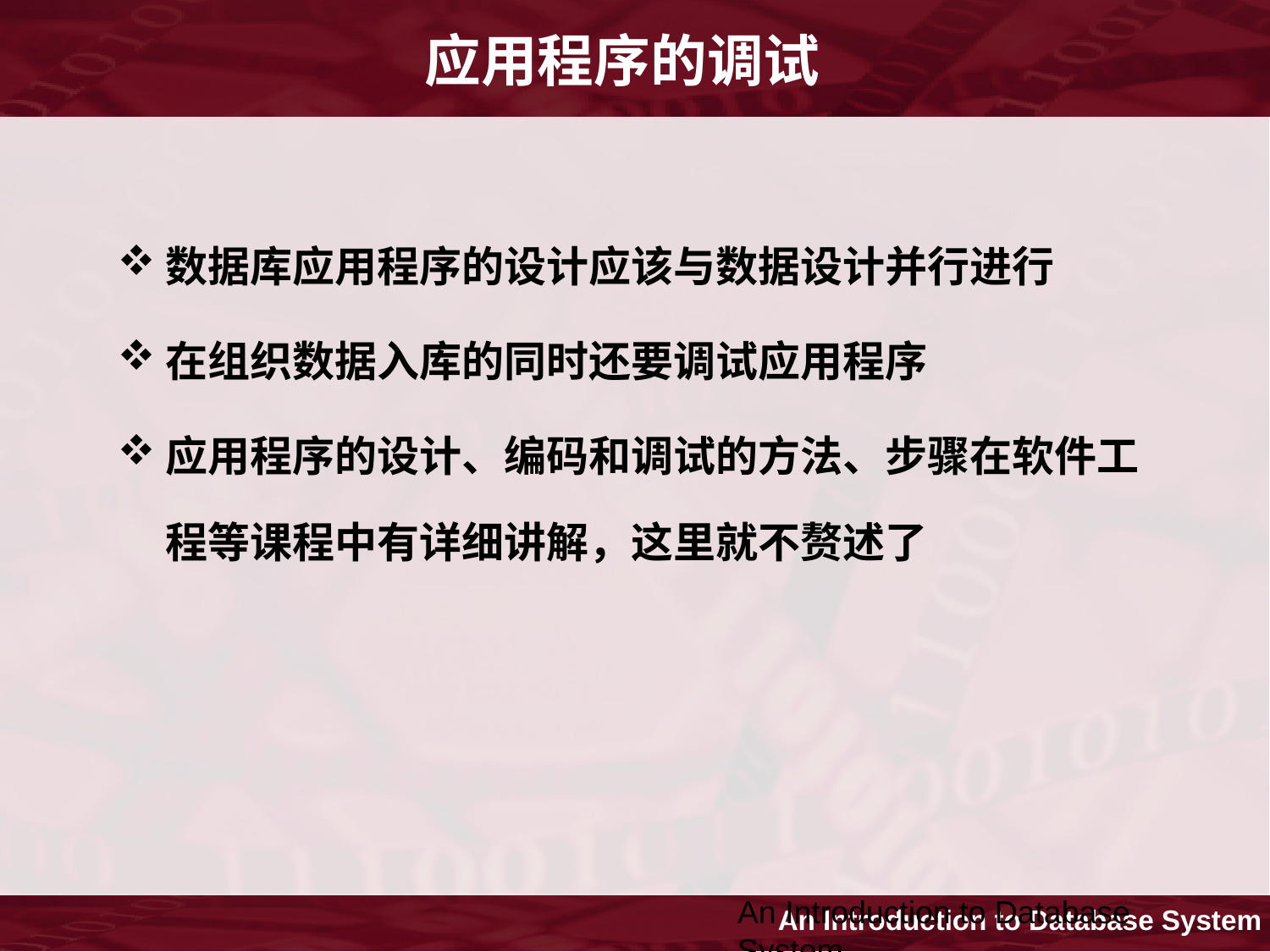

应用程序的调试
数据库应用程序的设计应该与数据设计并行进行
在组织数据入库的同时还要调试应用程序
应用程序的设计、编码和调试的方法、步骤在软件工程等课程中有详细讲解，这里就不赘述了
# An Introduction to Database System